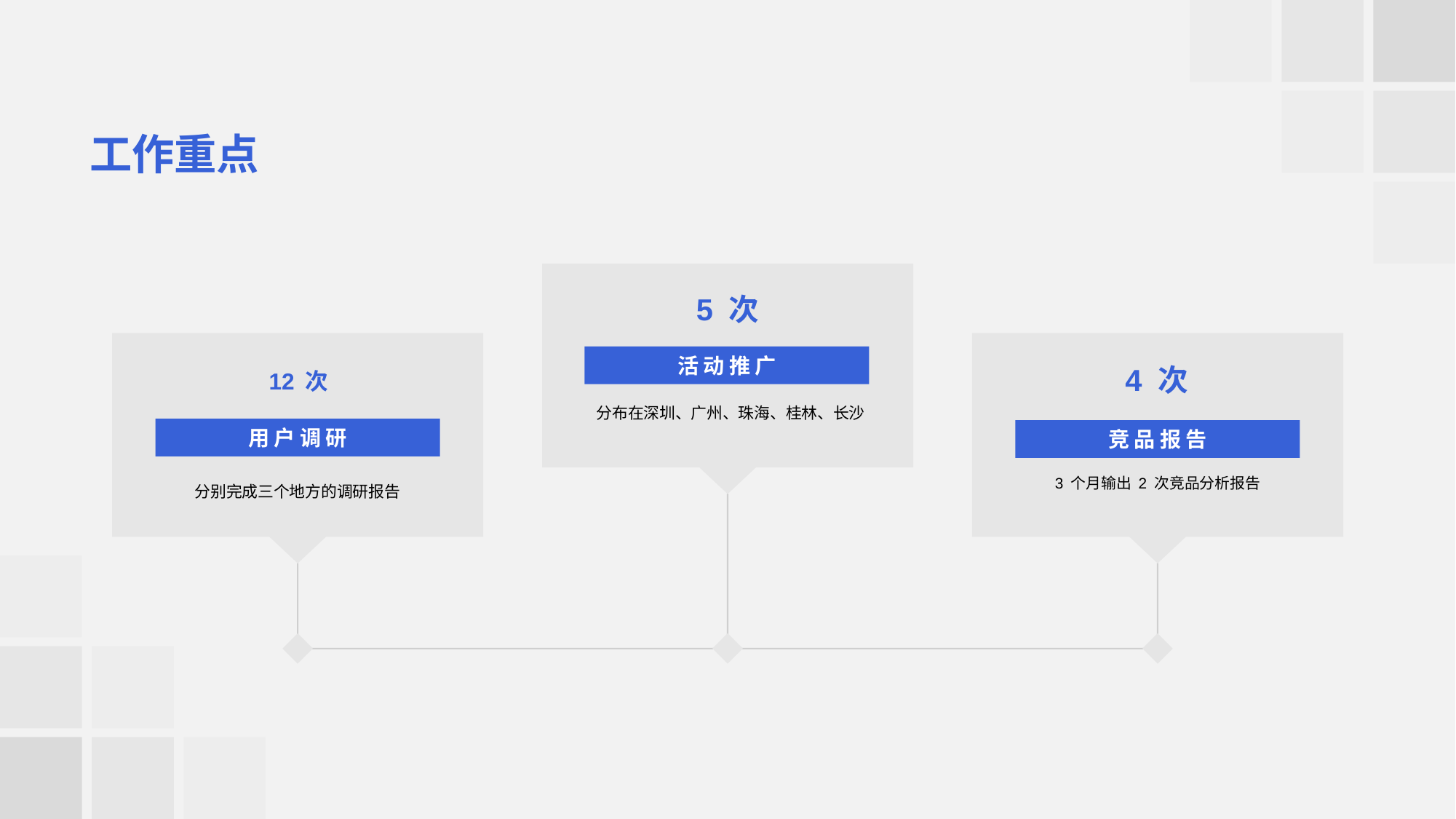

工作重点

5 次

活动推广
4 次
12 次
 分布在深圳、广州、珠海、桂林、长沙
用户调研
竞品报告
3 个月输出 2 次竞品分析报告
分别完成三个地方的调研报告